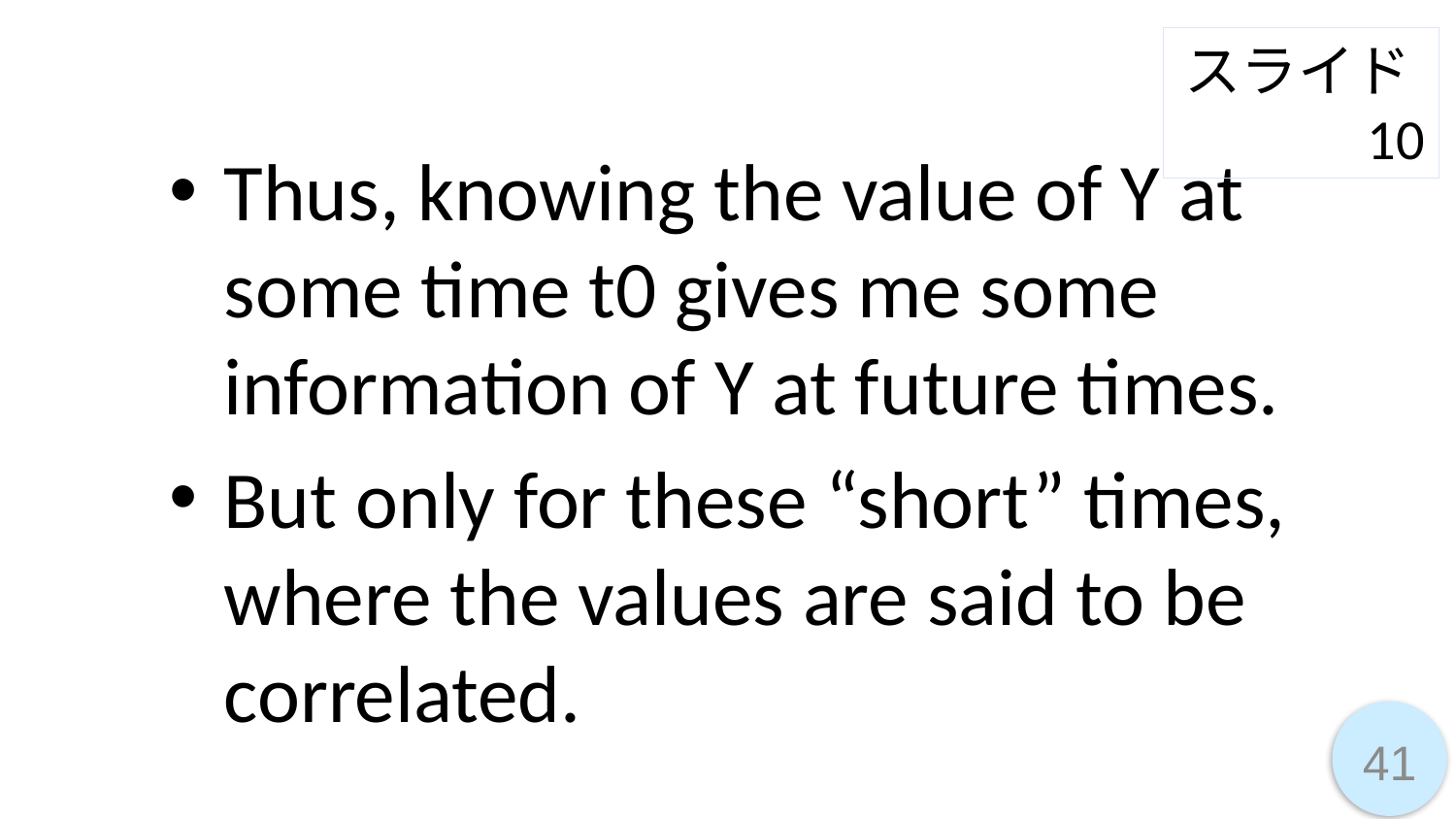

スライド10
Thus, knowing the value of Y at some time t0 gives me some information of Y at future times.
But only for these “short” times, where the values are said to be correlated.
41